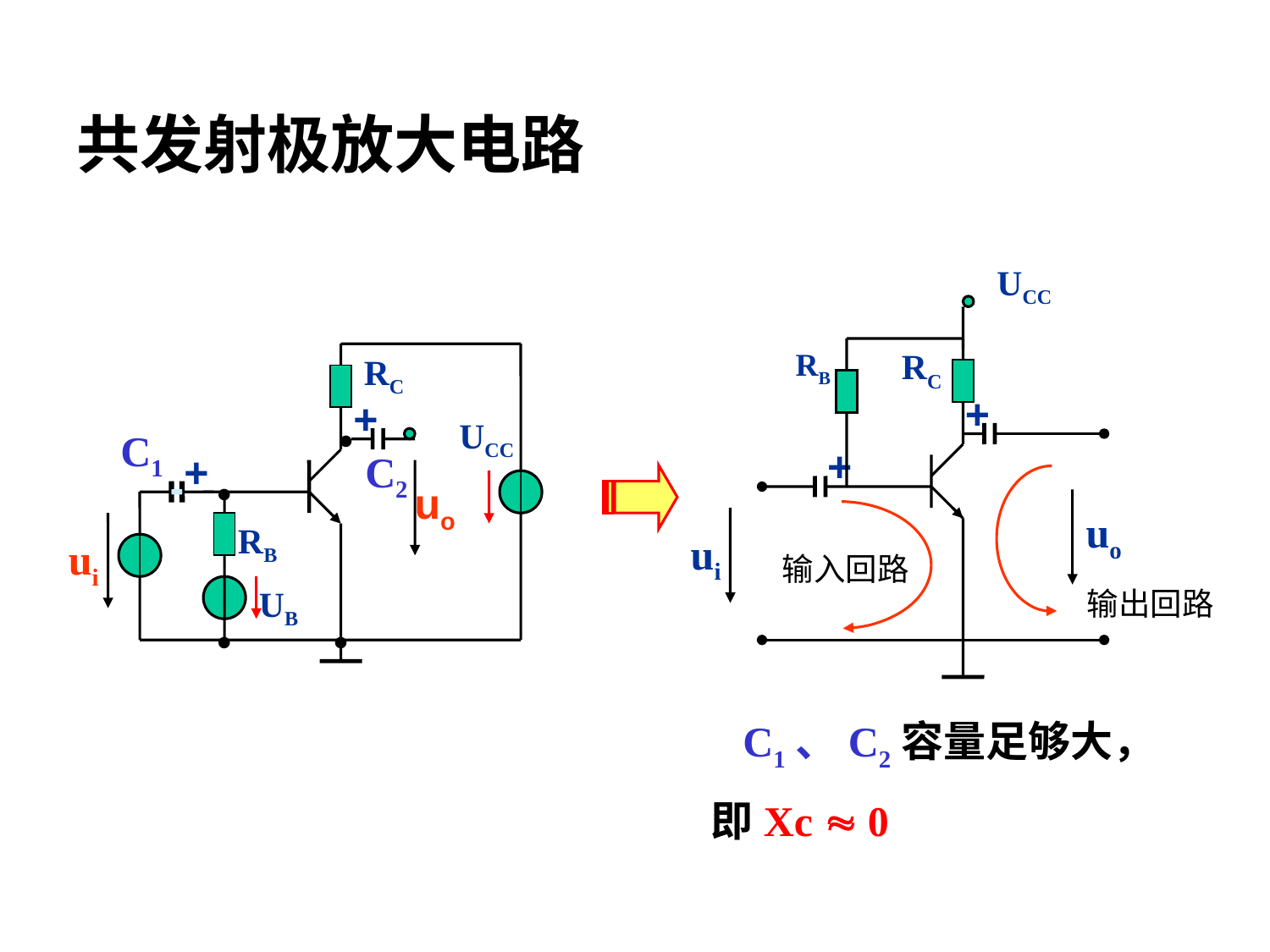

# 共发射极放大电路
UCC

RC

+

uo

+

ui
RB

输入回路
输出回路

RC

UCC

+

uo

C2
•
C1
+

•

RB

UB

•

ui

•

   C1、C2容量足够大，
即Xc ≈ 0